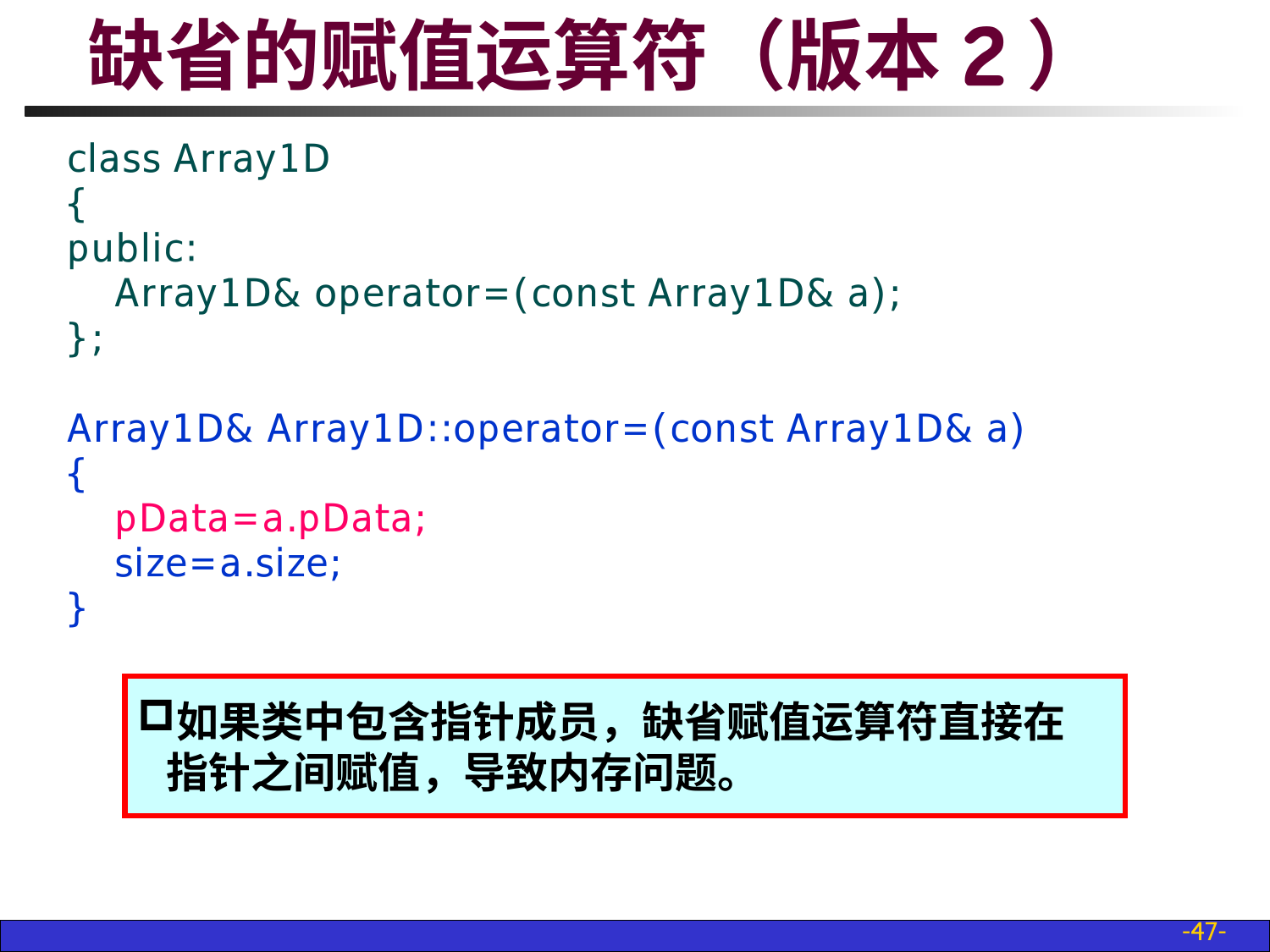

# 缺省的赋值运算符（版本2）
class Array1D
{
public:
	Array1D& operator=(const Array1D& a);
};

Array1D& Array1D::operator=(const Array1D& a)
{
	pData=a.pData;
	size=a.size;
}
如果类中包含指针成员，缺省赋值运算符直接在
  指针之间赋值，导致内存问题。
-47-